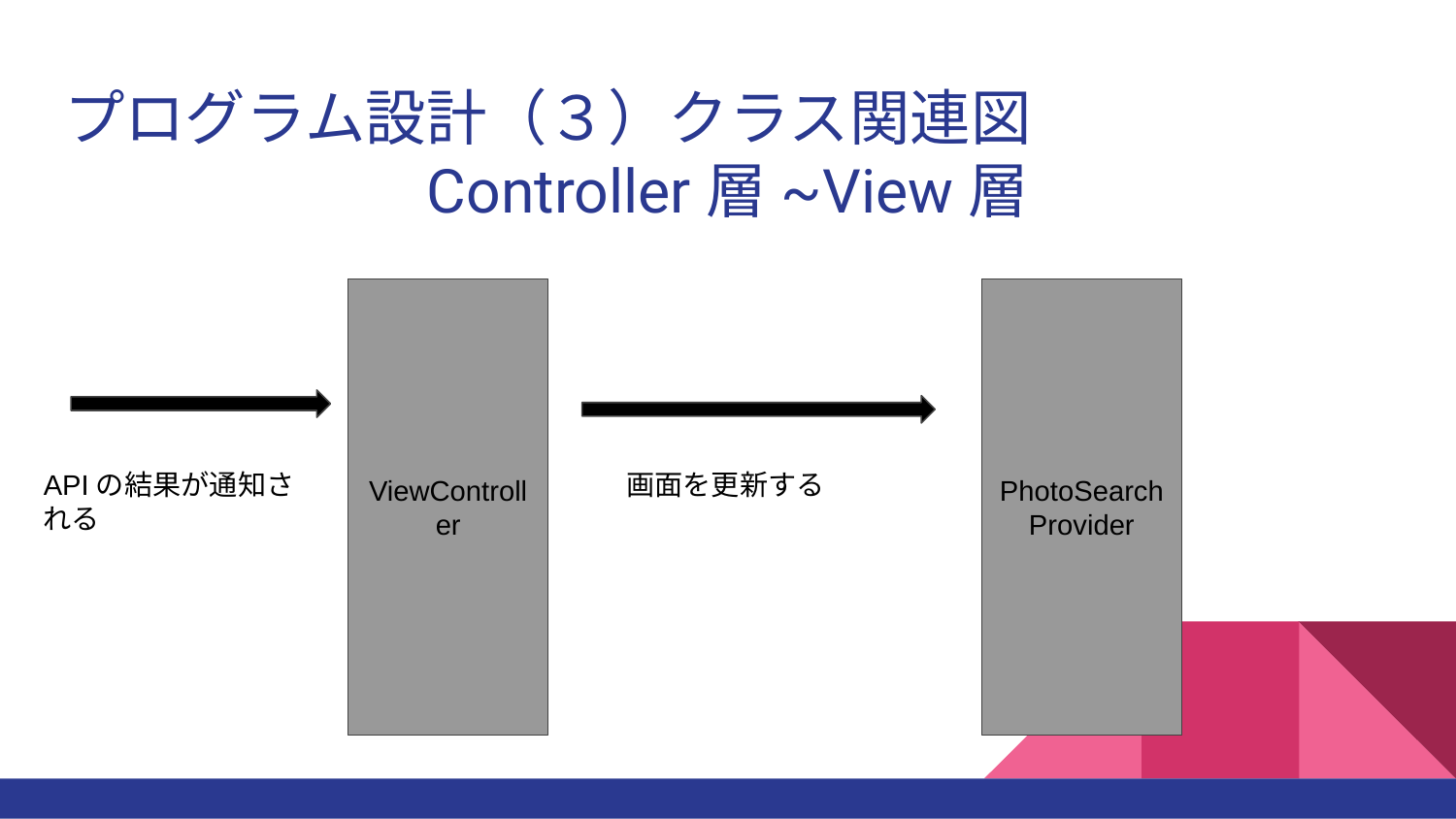

# プログラム設計（３）クラス関連図
Controller層~View層
ViewController
PhotoSearchProvider

APIの結果が通知される
画面を更新する